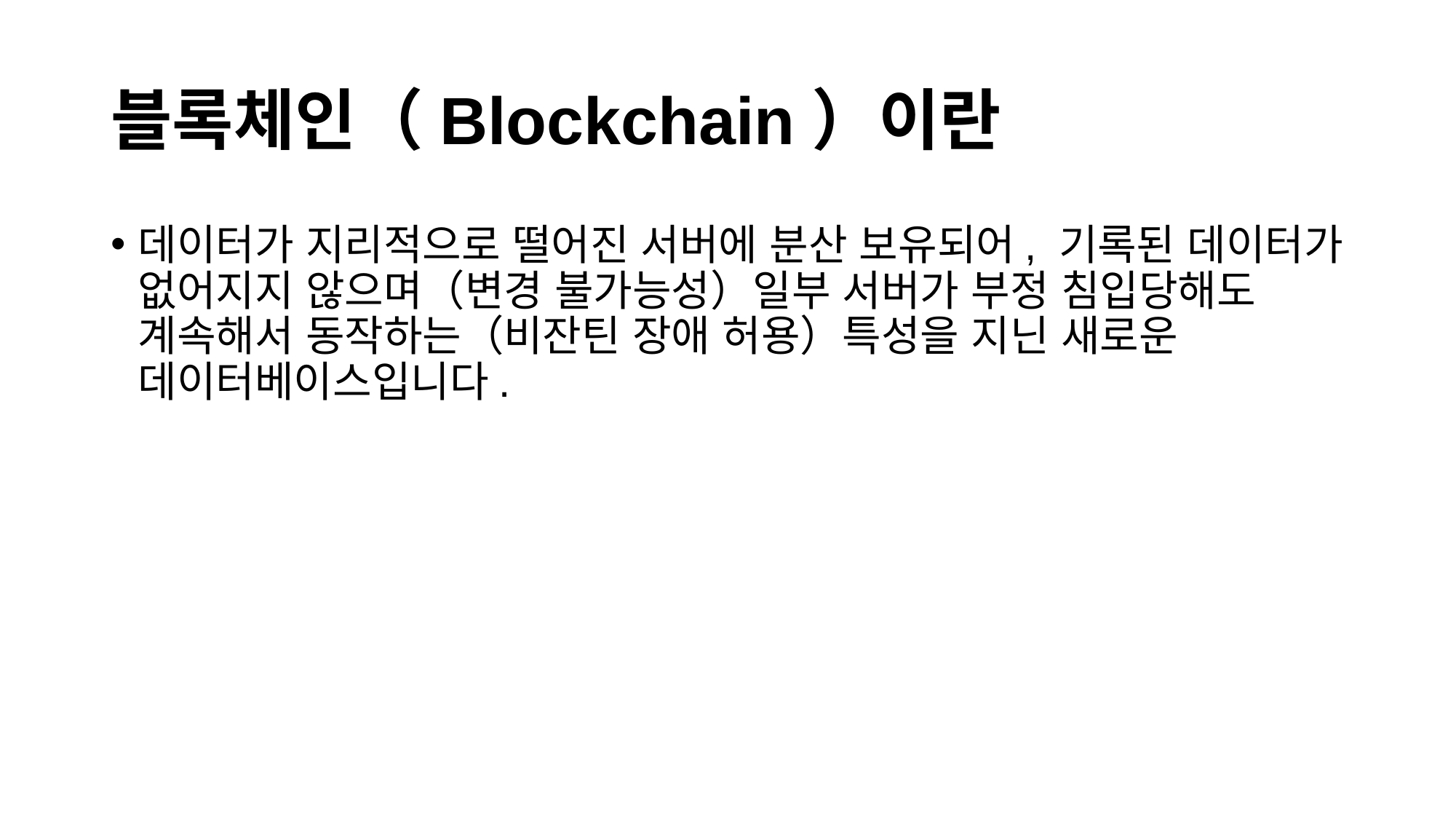

# 블록체인（Blockchain）이란
데이터가 지리적으로 떨어진 서버에 분산 보유되어, 기록된 데이터가 없어지지 않으며（변경 불가능성）일부 서버가 부정 침입당해도 계속해서 동작하는（비잔틴 장애 허용）특성을 지닌 새로운 데이터베이스입니다.